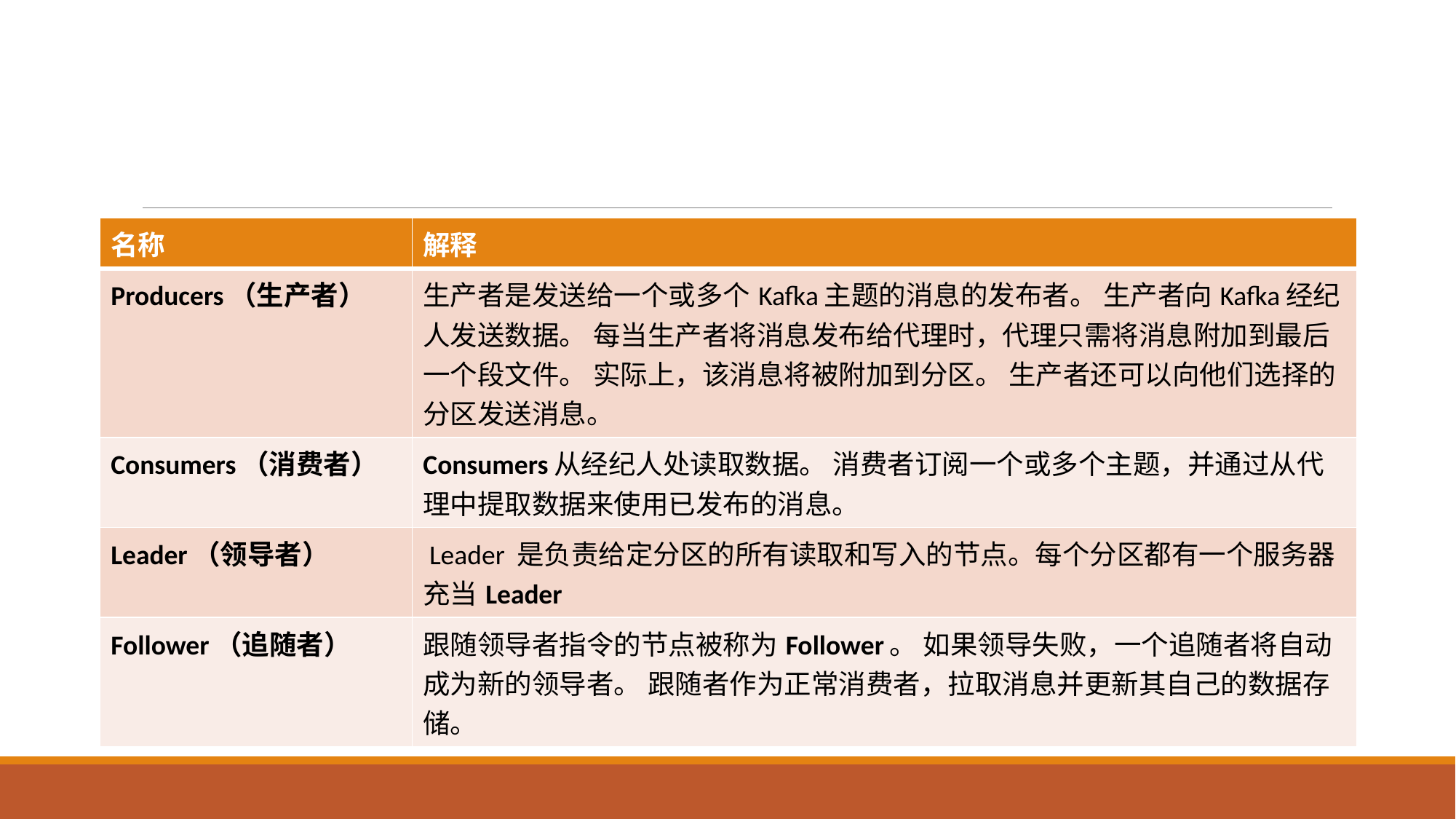

| 名称 | 解释 |
| --- | --- |
| Producers（生产者） | 生产者是发送给一个或多个Kafka主题的消息的发布者。 生产者向Kafka经纪人发送数据。 每当生产者将消息发布给代理时，代理只需将消息附加到最后一个段文件。 实际上，该消息将被附加到分区。 生产者还可以向他们选择的分区发送消息。 |
| Consumers（消费者） | Consumers从经纪人处读取数据。 消费者订阅一个或多个主题，并通过从代理中提取数据来使用已发布的消息。 |
| Leader（领导者） | Leader 是负责给定分区的所有读取和写入的节点。每个分区都有一个服务器充当Leader |
| Follower（追随者） | 跟随领导者指令的节点被称为Follower。 如果领导失败，一个追随者将自动成为新的领导者。 跟随者作为正常消费者，拉取消息并更新其自己的数据存储。 |